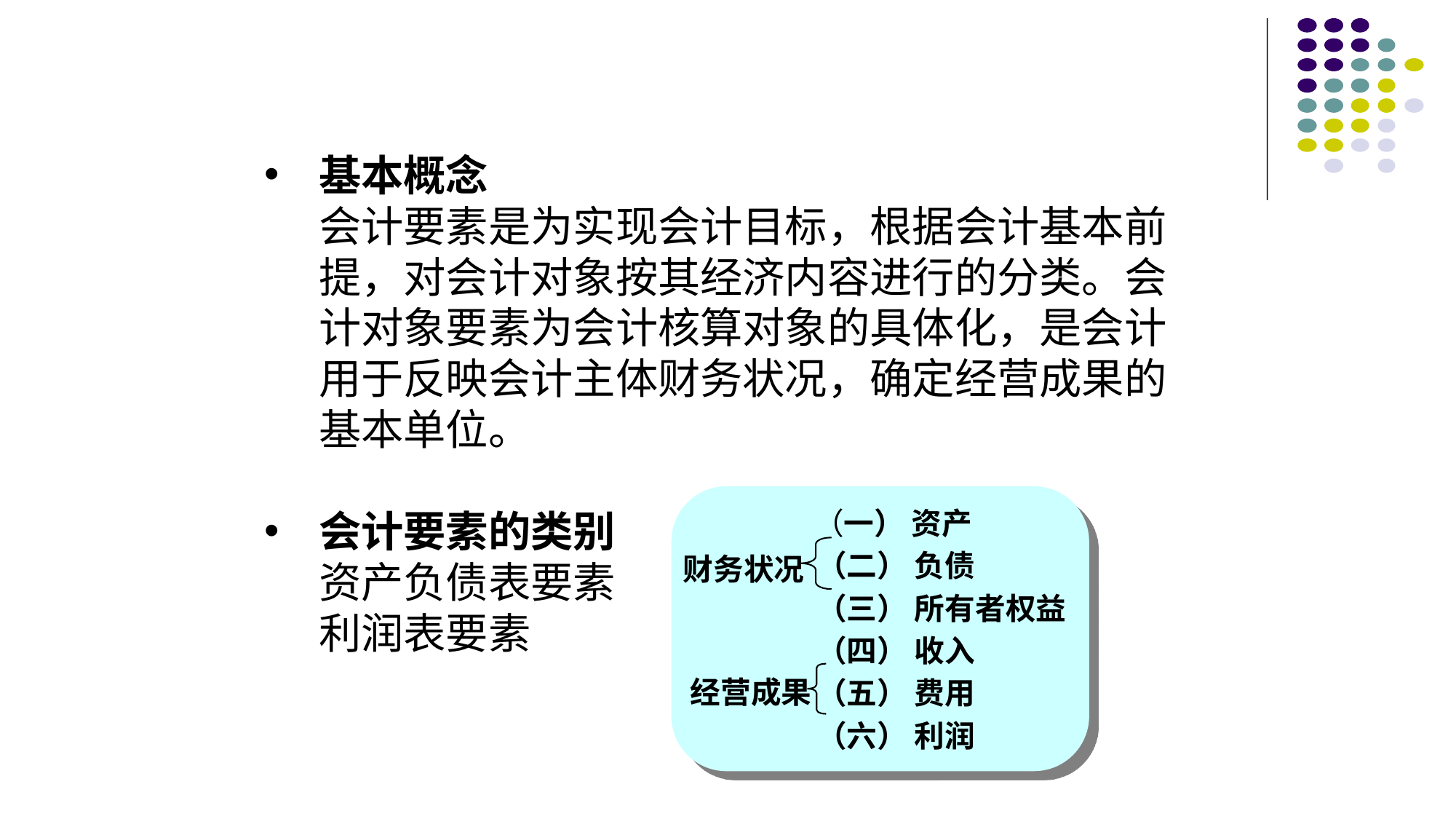

基本概念
会计要素是为实现会计目标，根据会计基本前提，对会计对象按其经济内容进行的分类。会计对象要素为会计核算对象的具体化，是会计用于反映会计主体财务状况，确定经营成果的基本单位。

会计要素的类别
资产负债表要素
利润表要素
                （一） 资产
                （二） 负债
                （三） 所有者权益
                （四） 收入
                （五） 费用
                （六） 利润

财务状况

经营成果